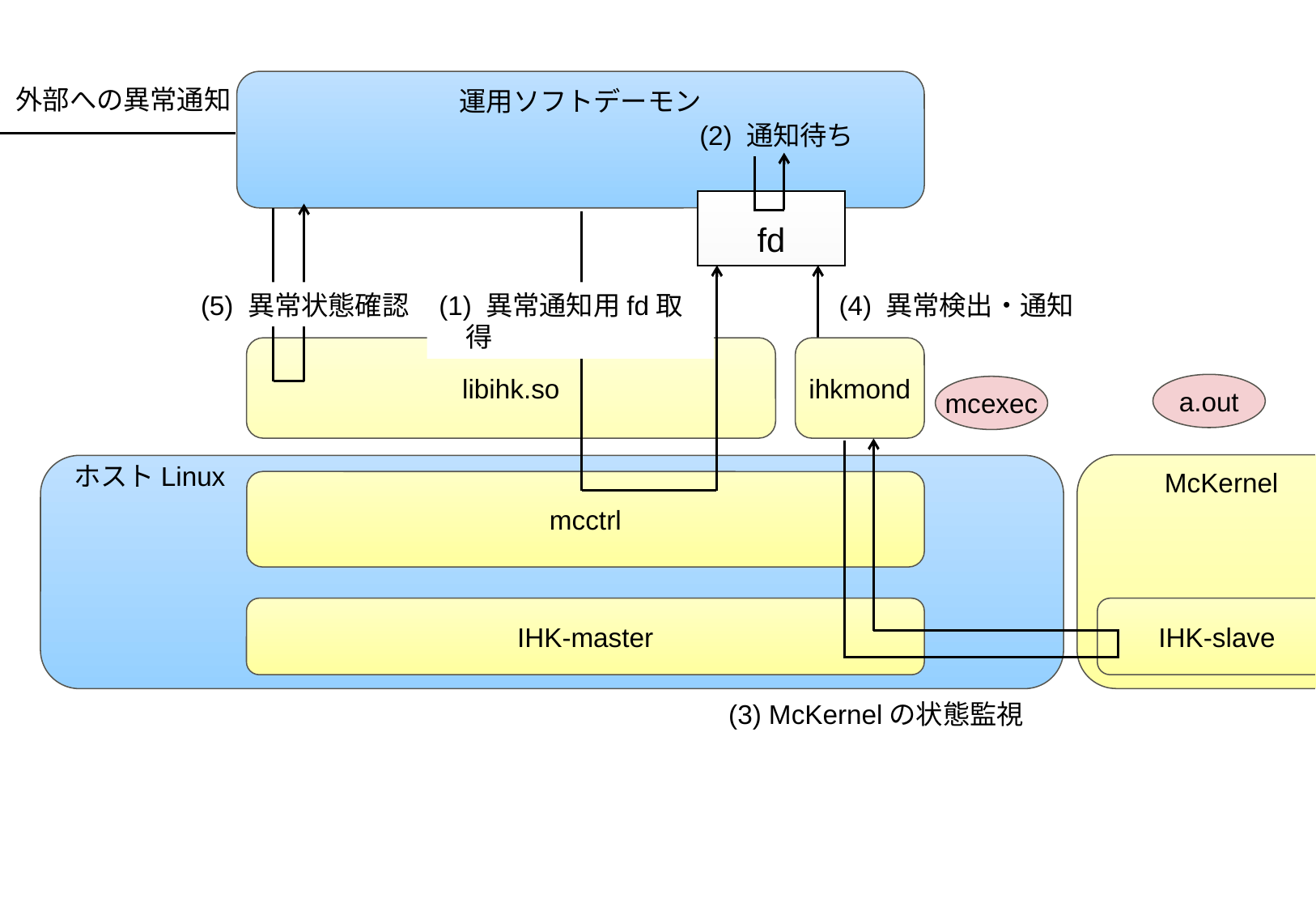

運用ソフトデーモン
(6) 外部への異常通知
(2) 通知待ち
fd
(5) 異常状態確認
(1) 異常通知用fd取得
(4) 異常検出・通知
libihk.so
ihkmond
a.out
mcexec
ホストLinux

McKernel
mcctrl
IHK-master
IHK-slave
(3) McKernelの状態監視